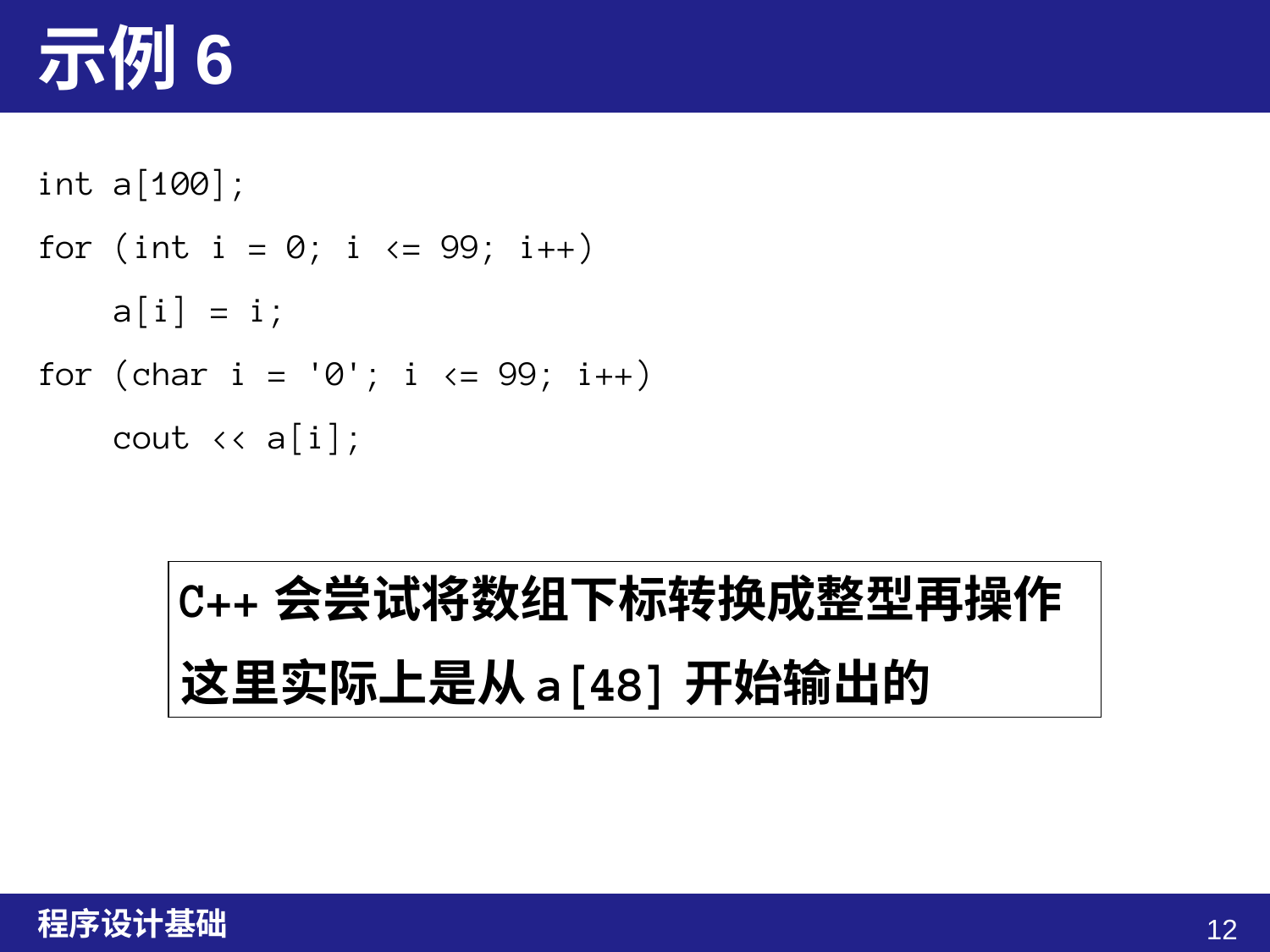

# 示例6
int a[100];
for (int i = 0; i <= 99; i++)
    a[i] = i;
for (char i = '0'; i <= 99; i++)
    cout << a[i];
C++会尝试将数组下标转换成整型再操作
这里实际上是从a[48]开始输出的